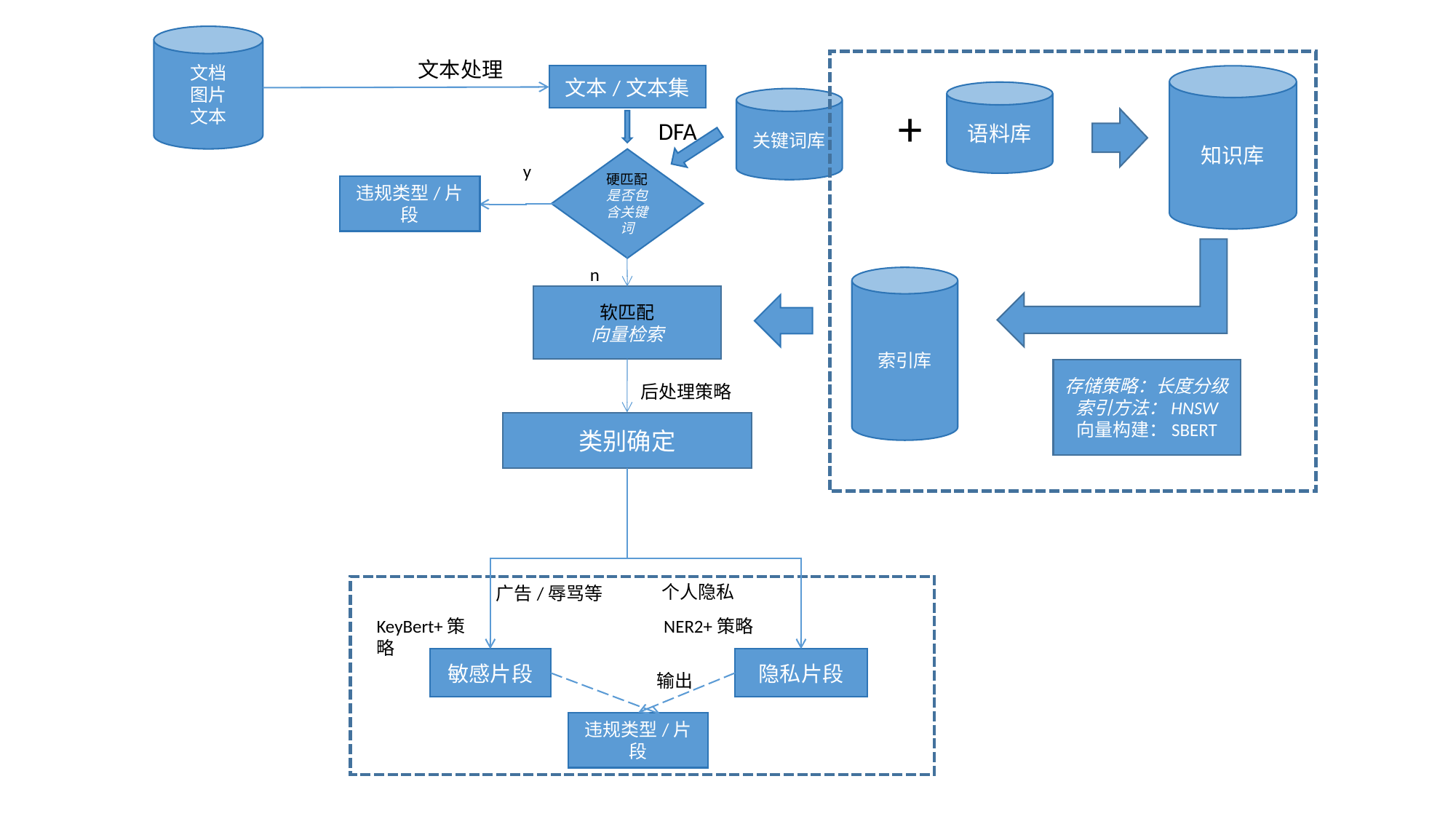

文档
图片
文本
文本处理

文本/文本集
知识库
语料库
关键词库
+

DFA

硬匹配
是否包含关键词
y
违规类型/片段

n
索引库
软匹配
向量检索

存储策略：长度分级
索引方法：HNSW
向量构建：SBERT
后处理策略
类别确定
个人隐私

广告/辱骂等
KeyBert+策略
NER2+策略
敏感片段
隐私片段
输出
违规类型/片段